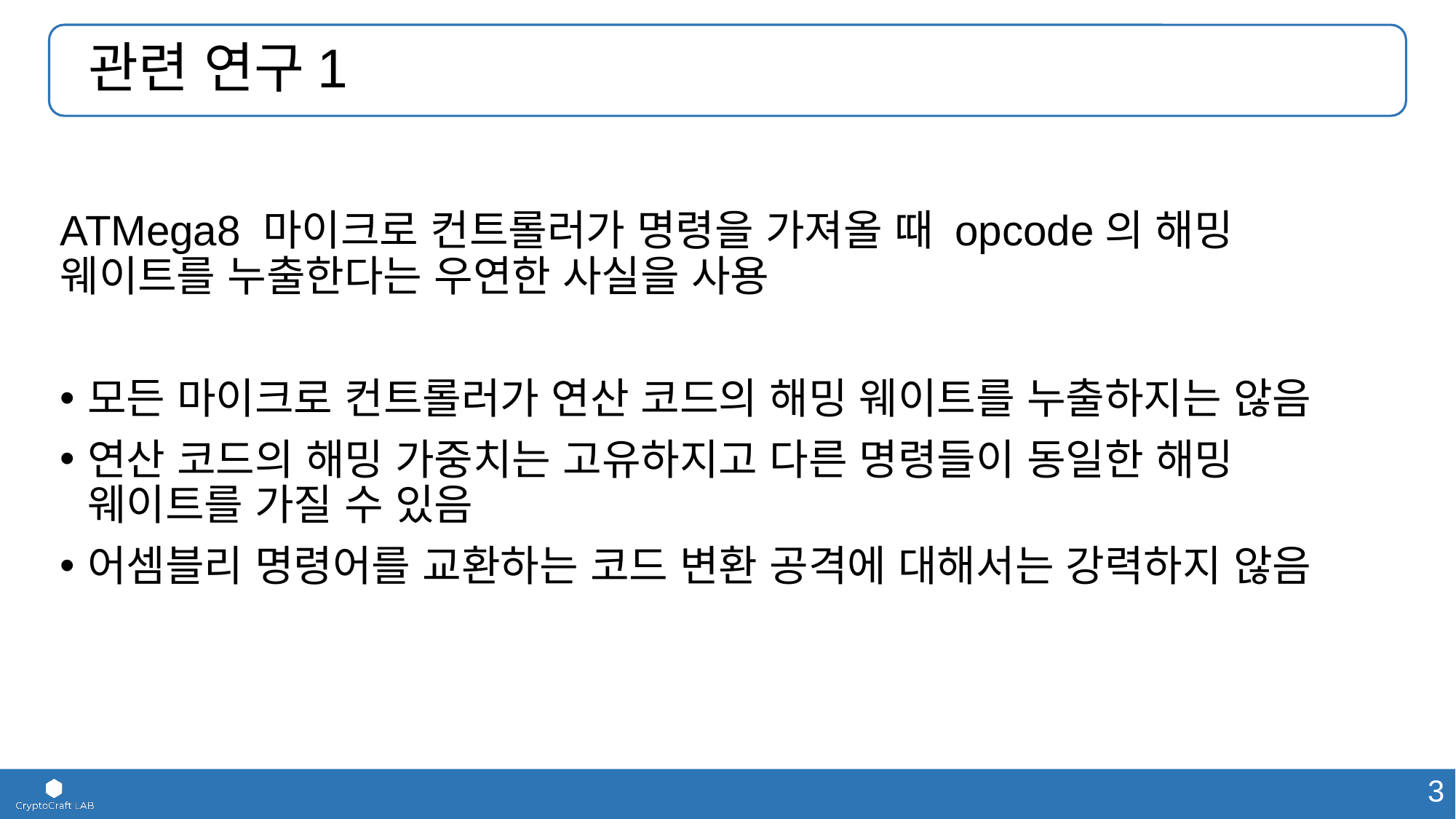

# 관련 연구1

ATMega8 마이크로 컨트롤러가 명령을 가져올 때 opcode의 해밍 웨이트를 누출한다는 우연한 사실을 사용

모든 마이크로 컨트롤러가 연산 코드의 해밍 웨이트를 누출하지는 않음
연산 코드의 해밍 가중치는 고유하지고 다른 명령들이 동일한 해밍 웨이트를 가질 수 있음
어셈블리 명령어를 교환하는 코드 변환 공격에 대해서는 강력하지 않음